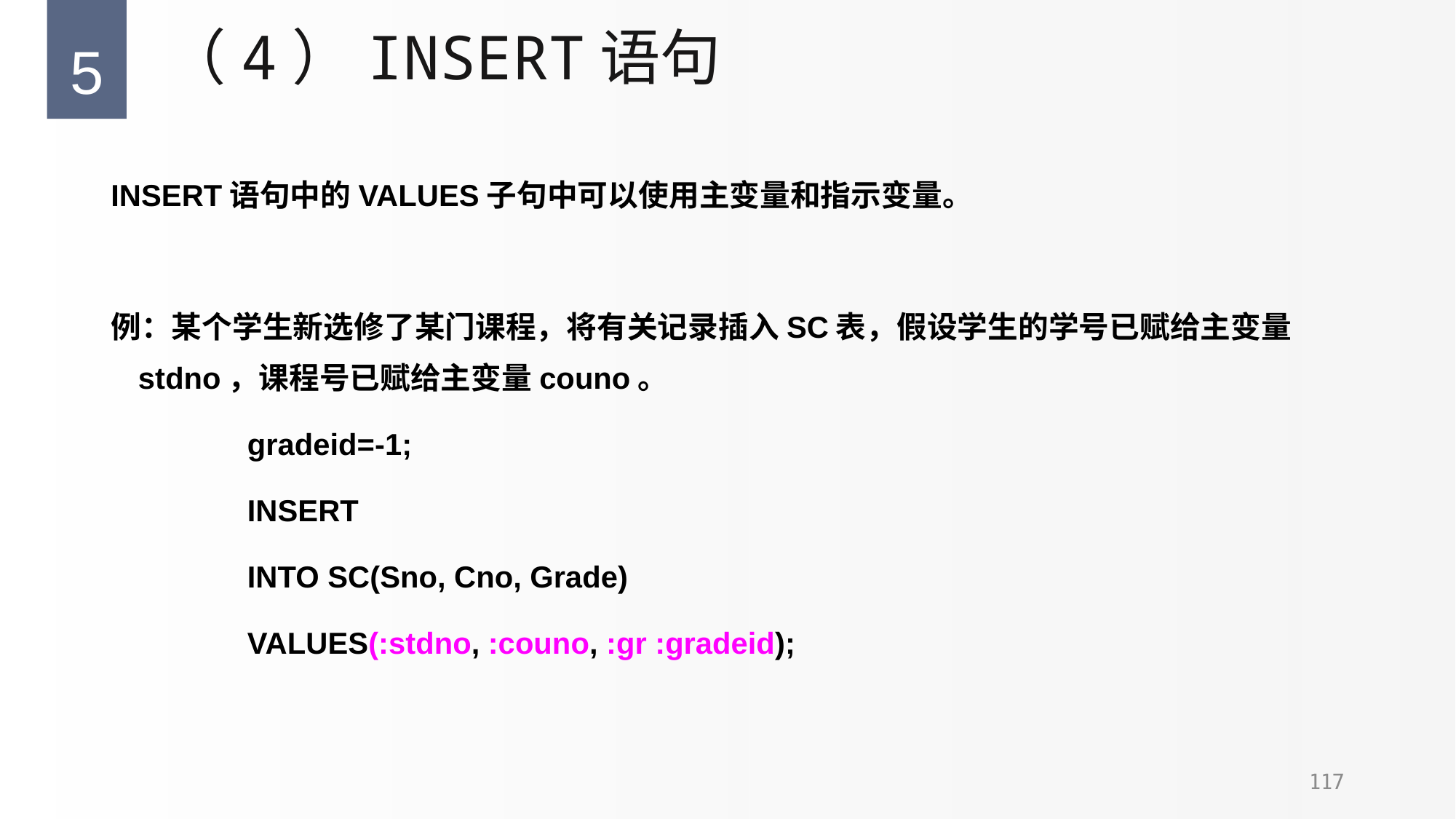

# （4）INSERT语句
INSERT语句中的VALUES子句中可以使用主变量和指示变量。

例：某个学生新选修了某门课程，将有关记录插入SC表，假设学生的学号已赋给主变量stdno，课程号已赋给主变量couno。
		gradeid=-1;
		INSERT
		INTO SC(Sno, Cno, Grade)
		VALUES(:stdno, :couno, :gr :gradeid);
117